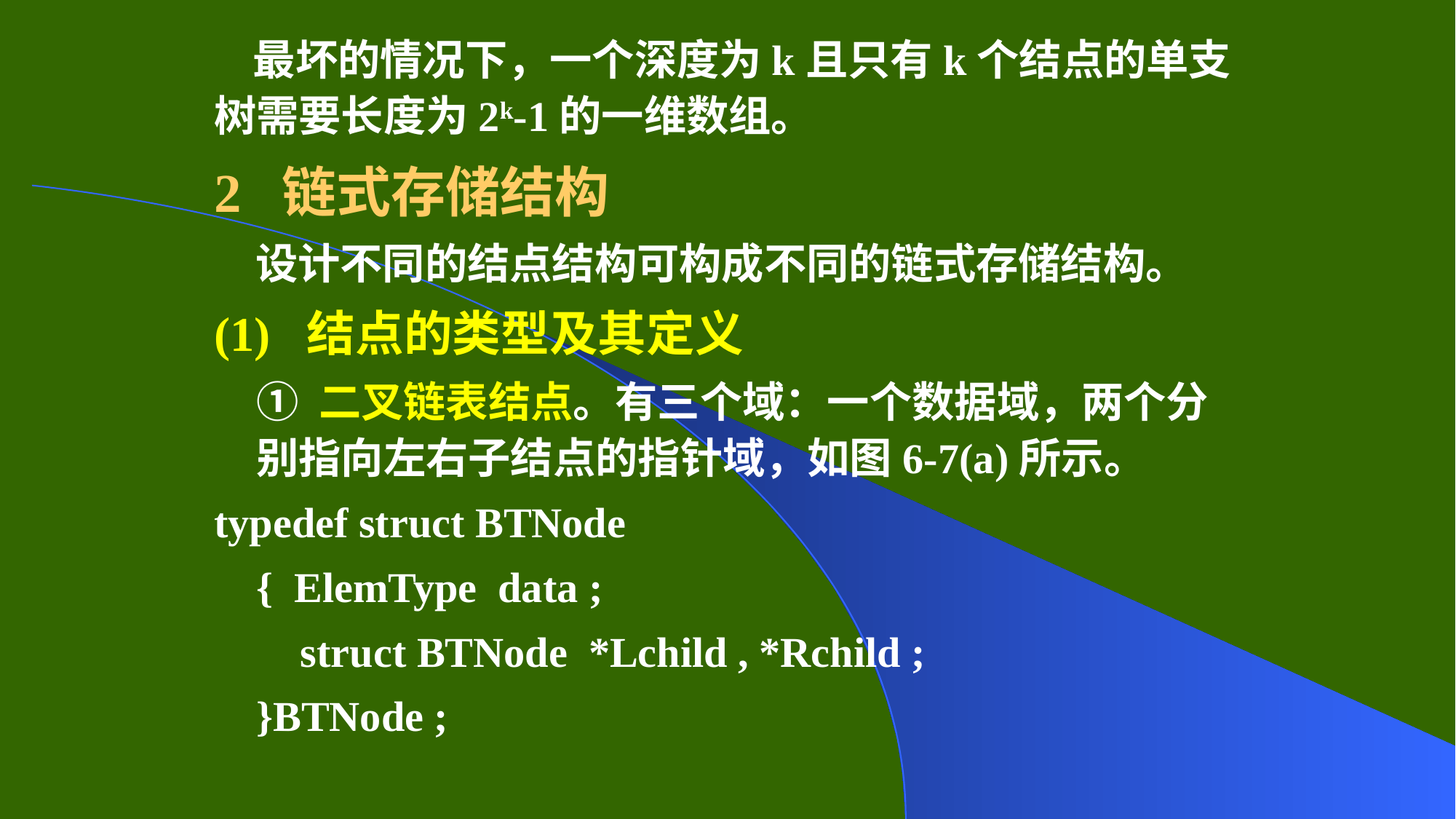

最坏的情况下，一个深度为k且只有k个结点的单支树需要长度为2k-1的一维数组。
2  链式存储结构
    设计不同的结点结构可构成不同的链式存储结构。
(1)  结点的类型及其定义
① 二叉链表结点。有三个域：一个数据域，两个分别指向左右子结点的指针域，如图6-7(a)所示。
typedef struct BTNode
{  ElemType  data ;
struct BTNode  *Lchild , *Rchild ;
}BTNode ;